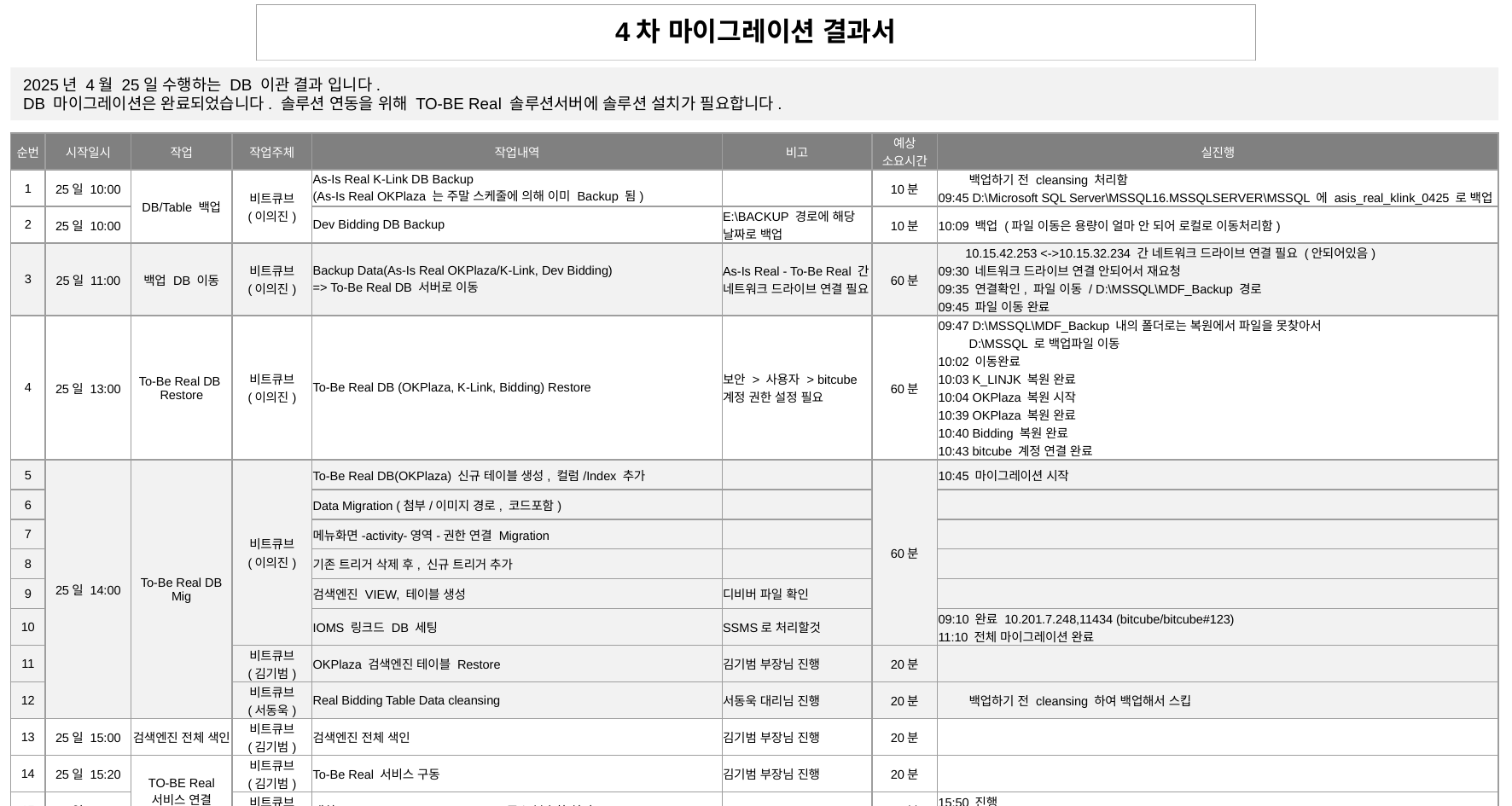

| 4차 마이그레이션 결과서 |
| --- |
2025년 4월 25일 수행하는 DB 이관 결과 입니다.
DB 마이그레이션은 완료되었습니다. 솔루션 연동을 위해 TO-BE Real 솔루션서버에 솔루션 설치가 필요합니다.
| 순번 | 시작일시 | 작업 | 작업주체 | 작업내역 | 비고 | 예상 소요시간 | 실진행 |
| --- | --- | --- | --- | --- | --- | --- | --- |
| 1 | 25일 10:00 | DB/Table 백업 | 비트큐브 (이의진) | As-Is Real K-Link DB Backup (As-Is Real OKPlaza 는 주말 스케줄에 의해 이미 Backup 됨) |  | 10분 | 백업하기 전 cleansing 처리함 09:45 D:\Microsoft SQL Server\MSSQL16.MSSQLSERVER\MSSQL 에 asis\_real\_klink\_0425 로 백업 |
| 2 | 25일 10:00 |  |  | Dev Bidding DB Backup | E:\BACKUP 경로에 해당 날짜로 백업 | 10분 | 10:09 백업 (파일 이동은 용량이 얼마 안 되어 로컬로 이동처리함) |
| 3 | 25일 11:00 | 백업 DB 이동 | 비트큐브 (이의진) | Backup Data(As-Is Real OKPlaza/K-Link, Dev Bidding) => To-Be Real DB 서버로 이동 | As-Is Real - To-Be Real 간 네트워크 드라이브 연결 필요 | 60분 | 10.15.42.253 <->10.15.32.234 간 네트워크 드라이브 연결 필요 (안되어있음) 09:30 네트워크 드라이브 연결 안되어서 재요청 09:35 연결확인, 파일 이동 / D:\MSSQL\MDF\_Backup 경로 09:45 파일 이동 완료 |
| 4 | 25일 13:00 | To-Be Real DB Restore | 비트큐브 (이의진) | To-Be Real DB (OKPlaza, K-Link, Bidding) Restore | 보안 > 사용자 > bitcube 계정 권한 설정 필요 | 60분 | 09:47 D:\MSSQL\MDF\_Backup 내의 폴더로는 복원에서 파일을 못찾아서 D:\MSSQL 로 백업파일 이동 10:02 이동완료 10:03 K\_LINJK 복원 완료 10:04 OKPlaza 복원 시작 10:39 OKPlaza 복원 완료 10:40 Bidding 복원 완료 10:43 bitcube 계정 연결 완료 |
| 5 | 25일 14:00 | To-Be Real DB Mig | 비트큐브 (이의진) | To-Be Real DB(OKPlaza) 신규 테이블 생성, 컬럼/Index 추가 |  | 60분 | 10:45 마이그레이션 시작 |
| 6 |  |  |  | Data Migration (첨부/이미지 경로, 코드포함) |  |  |  |
| 7 |  |  |  | 메뉴화면-activity-영역-권한 연결 Migration |  |  |  |
| 8 |  |  |  | 기존 트리거 삭제 후, 신규 트리거 추가 |  |  |  |
| 9 |  |  |  | 검색엔진 VIEW, 테이블 생성 | 디비버 파일 확인 |  |  |
| 10 |  |  |  | IOMS 링크드 DB 세팅 | SSMS로 처리할것 |  | 09:10 완료 10.201.7.248,11434 (bitcube/bitcube#123) 11:10 전체 마이그레이션 완료 |
| 11 |  |  | 비트큐브 (김기범) | OKPlaza 검색엔진 테이블 Restore | 김기범 부장님 진행 | 20분 |  |
| 12 |  |  | 비트큐브 (서동욱) | Real Bidding Table Data cleansing | 서동욱 대리님 진행 | 20분 | 백업하기 전 cleansing 하여 백업해서 스킵 |
| 13 | 25일 15:00 | 검색엔진 전체 색인 | 비트큐브 (김기범) | 검색엔진 전체 색인 | 김기범 부장님 진행 | 20분 |  |
| 14 | 25일 15:20 | TO-BE Real 서비스 연결 | 비트큐브 (김기범) | To-Be Real 서비스 구동 | 김기범 부장님 진행 | 20분 |  |
| 15 | 25일 15:40 |  | 비트큐브 (이의진) | 배치 /common/decriptAddress.sys 주소 복호화 처리 |  | 20분 | 15:50 진행 15:55 완료 |
| 16 | 25일 16:00 | TO-BE Real 서비스 확인 | 비트큐브 (이의진) | To-Be Real 서비스 확인 |  | 60분 | 실데이터 기준이라 로그인 및 메뉴 조회만 확인함 |
| 17 | 25일 17:00 | 완료 | 비트큐브 (이의진) | To-Be Real 서비스 테스트 완료 |  |  |  |